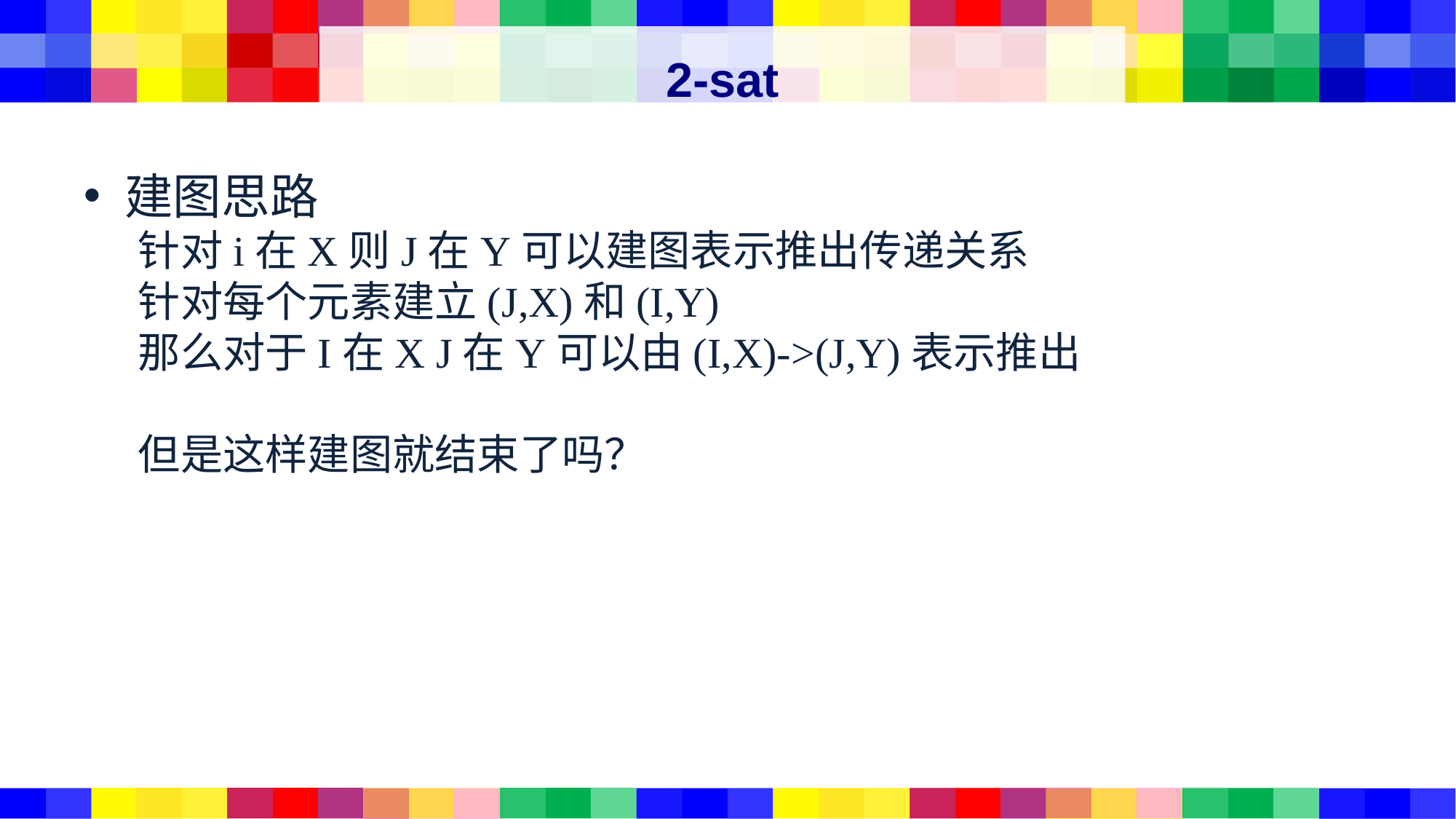

# 2-sat
建图思路
针对i在X则J在Y可以建图表示推出传递关系
针对每个元素建立(J,X)和(I,Y)
那么对于I在X J在Y可以由(I,X)->(J,Y)表示推出

但是这样建图就结束了吗？